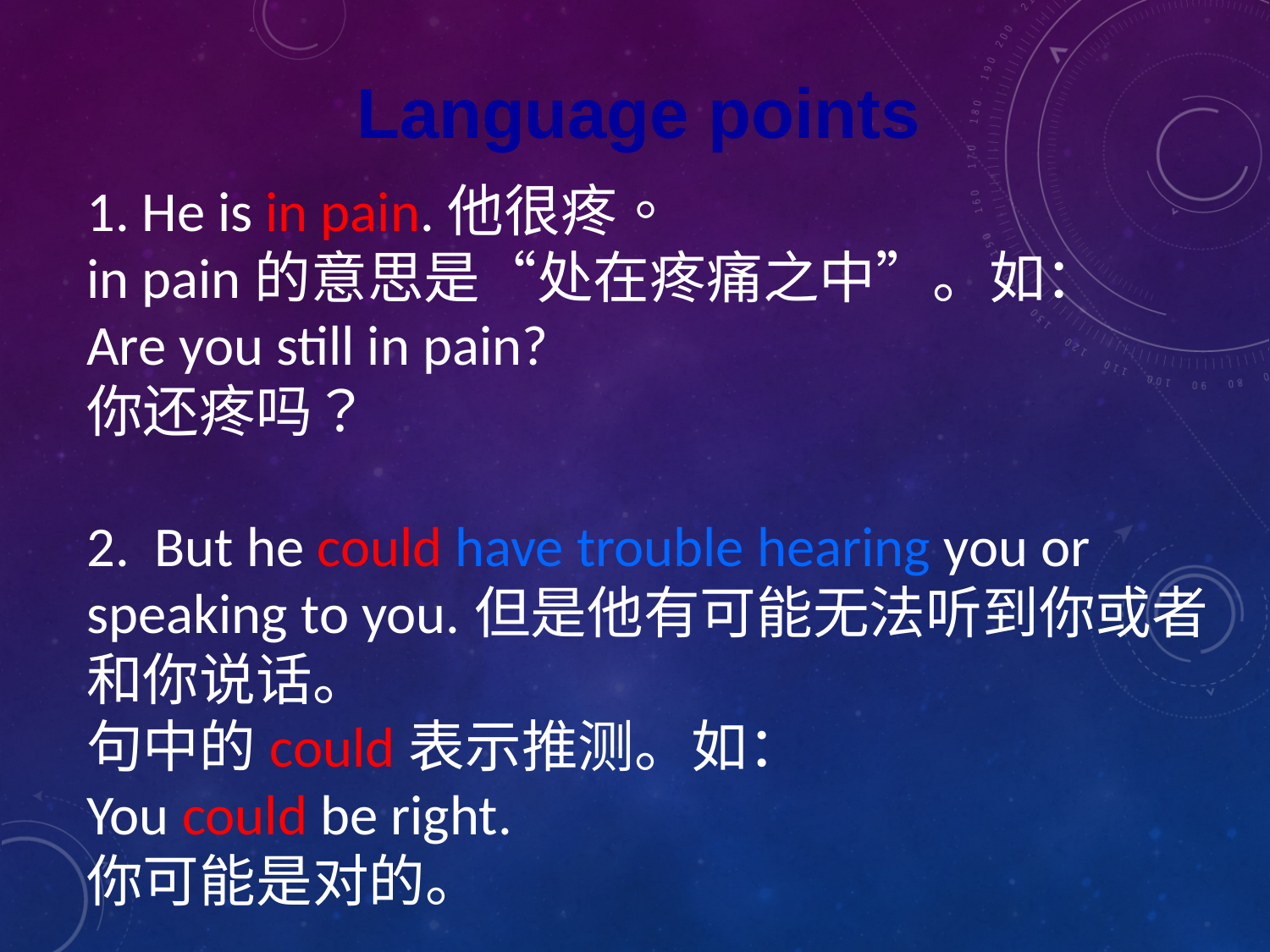

Language points
1. He is in pain.他很疼。
in pain的意思是“处在疼痛之中”。如：
Are you still in pain?
你还疼吗？

2.  But he could have trouble hearing you or speaking to you.但是他有可能无法听到你或者和你说话。
句中的could表示推测。如：
You could be right.
你可能是对的。